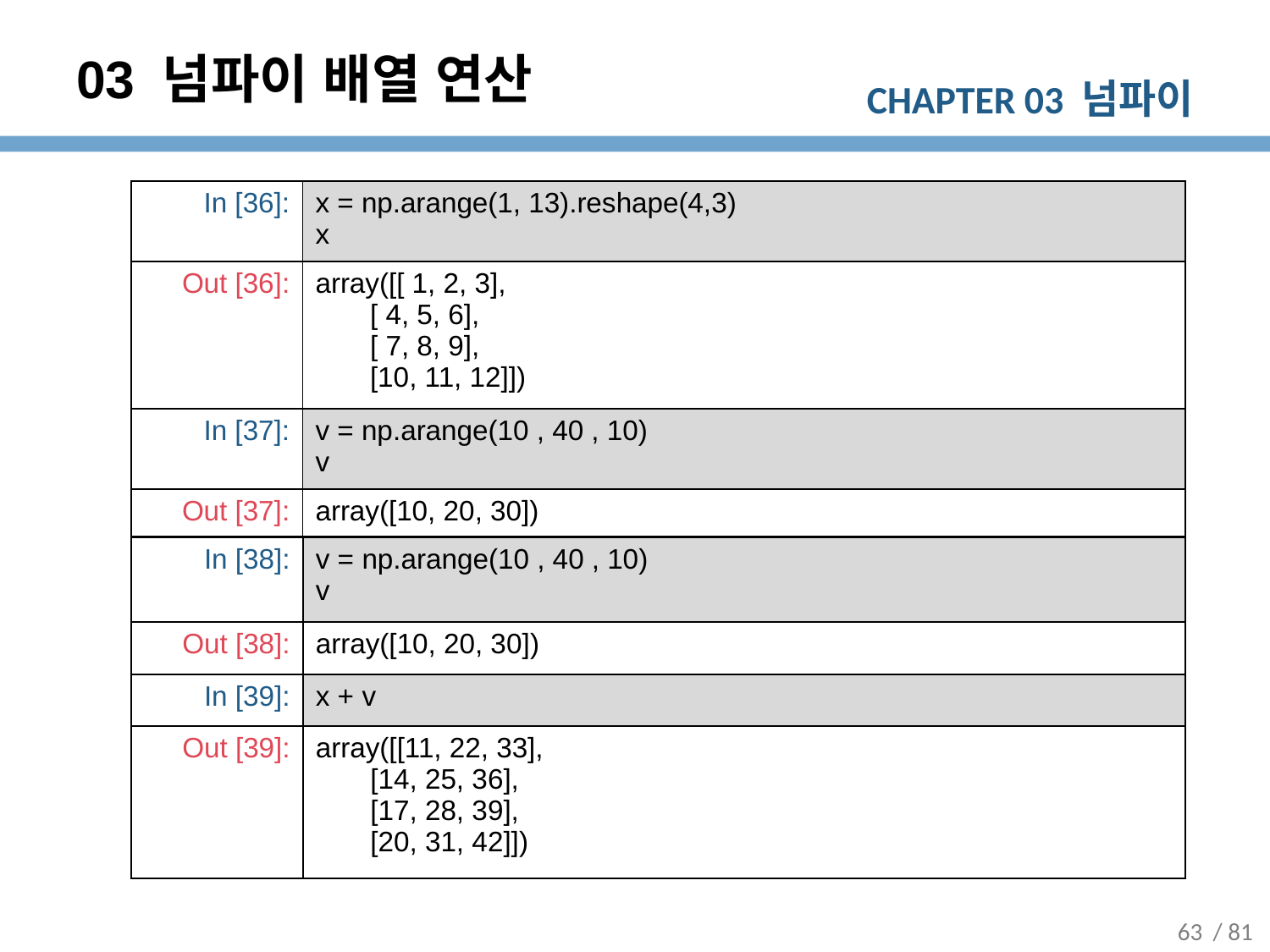

# 03 넘파이 배열 연산
| In [36]: | x = np.arange(1, 13).reshape(4,3) x |
| --- | --- |
| Out [36]: | array([[ 1, 2, 3], [ 4, 5, 6], [ 7, 8, 9], [10, 11, 12]]) |
| In [37]: | v = np.arange(10 , 40 , 10) v |
| Out [37]: | array([10, 20, 30]) |
| In [38]: | v = np.arange(10 , 40 , 10) v |
| --- | --- |
| Out [38]: | array([10, 20, 30]) |
| In [39]: | x + v |
| Out [39]: | array([[11, 22, 33], [14, 25, 36], [17, 28, 39], [20, 31, 42]]) |